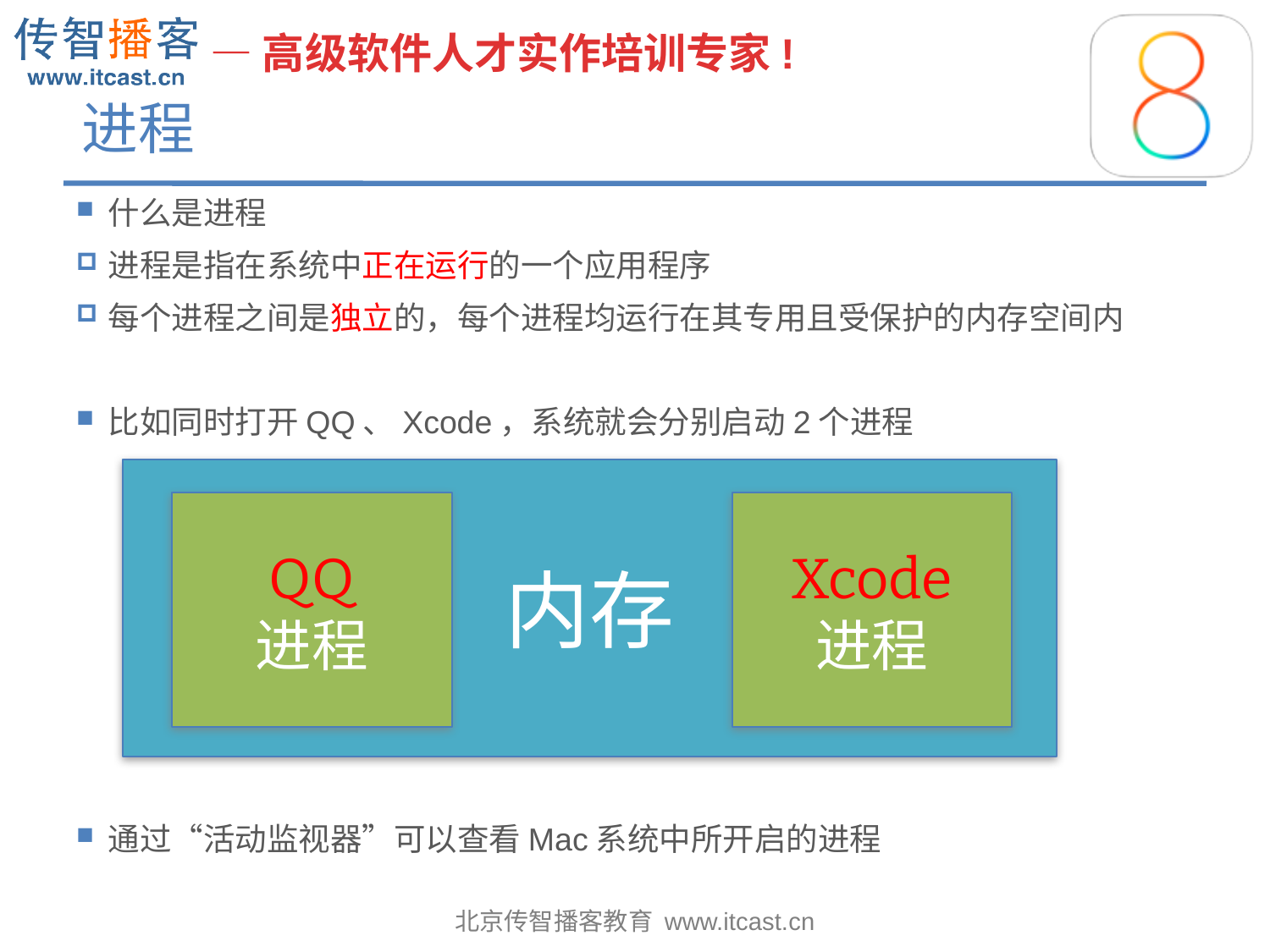

# 进程
什么是进程
进程是指在系统中正在运行的一个应用程序
每个进程之间是独立的，每个进程均运行在其专用且受保护的内存空间内

比如同时打开QQ、Xcode，系统就会分别启动2个进程

通过“活动监视器”可以查看Mac系统中所开启的进程
内存
QQ
进程
Xcode
进程